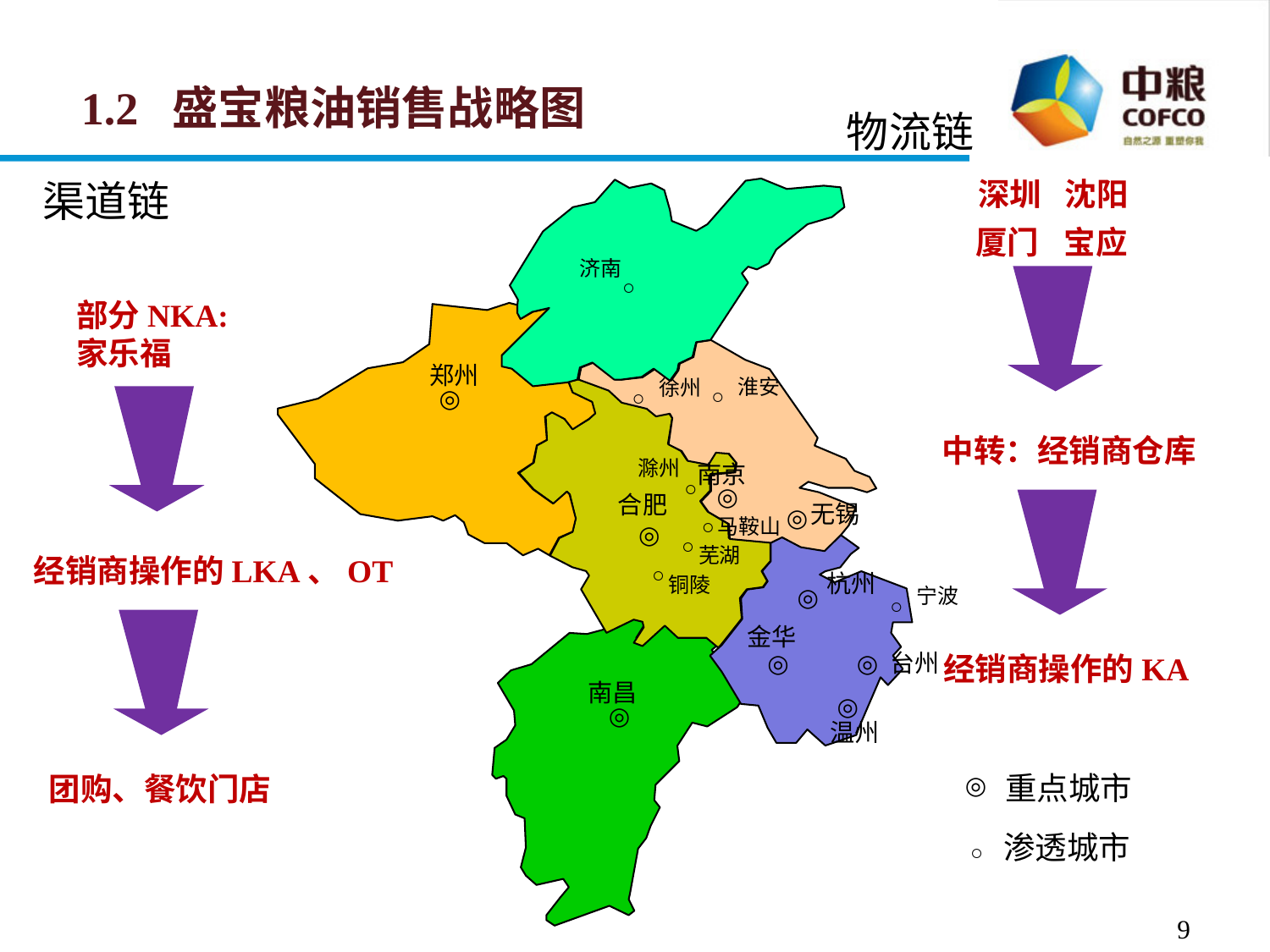

# 1.2  盛宝粮油销售战略图
物流链
渠道链
深圳
沈阳

厦门
宝应
济南

○
部分NKA:
家乐福
郑州
淮安
徐州
◎
○
○

中转：经销商仓库
滁州
南京
○
◎
合肥

无锡
◎
○
马鞍山
◎
○
芜湖
经销商操作的LKA、OT
○
杭州
铜陵
◎
宁波
○

金华
◎
◎
台州
经销商操作的KA
南昌
◎
◎
温州
重点城市
团购、餐饮门店
◎
渗透城市
○